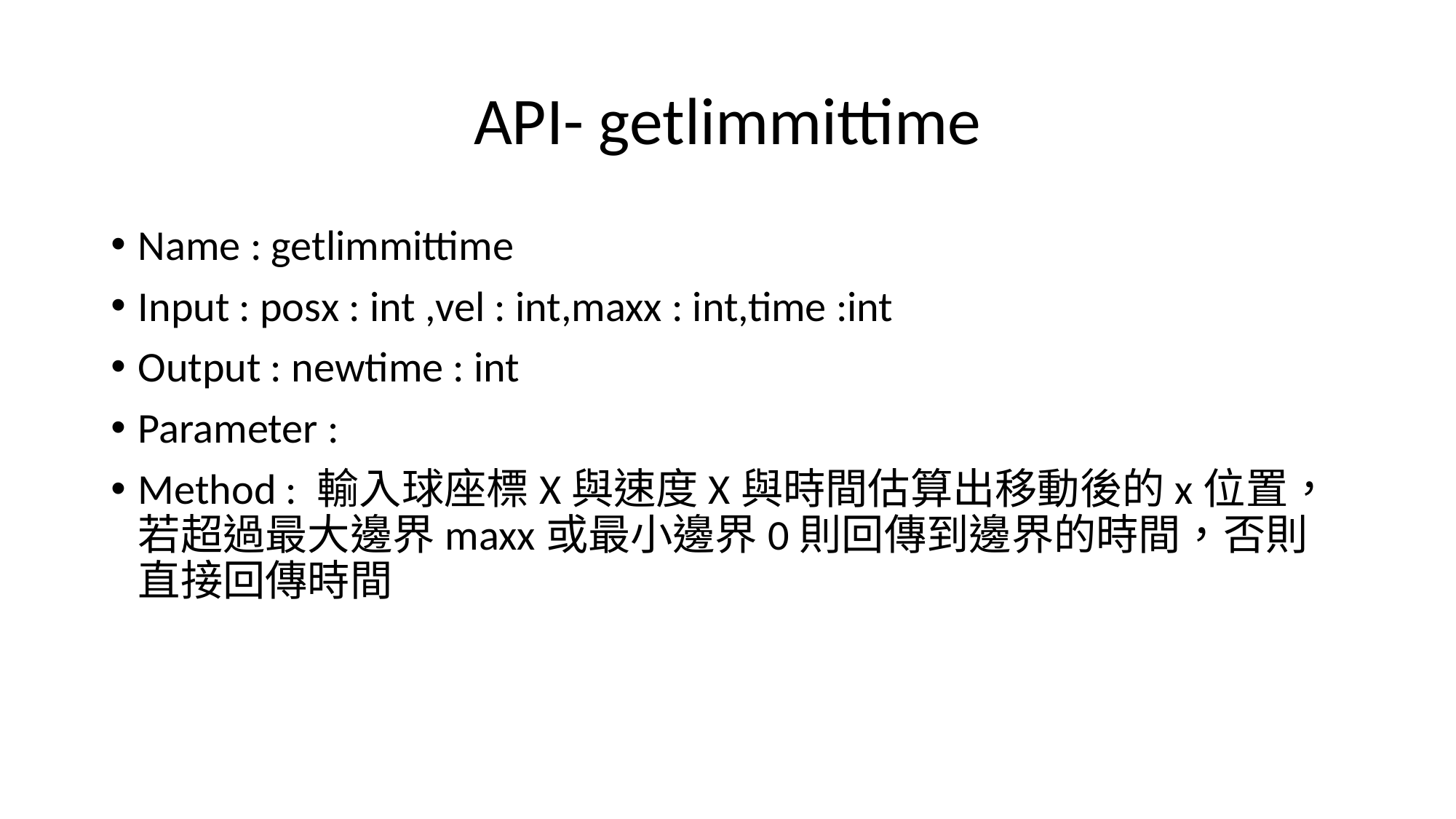

# API- getlimmittime
Name : getlimmittime
Input : posx : int ,vel : int,maxx : int,time :int
Output : newtime : int
Parameter :
Method : 輸入球座標X與速度X與時間估算出移動後的x位置，若超過最大邊界maxx或最小邊界0則回傳到邊界的時間，否則直接回傳時間